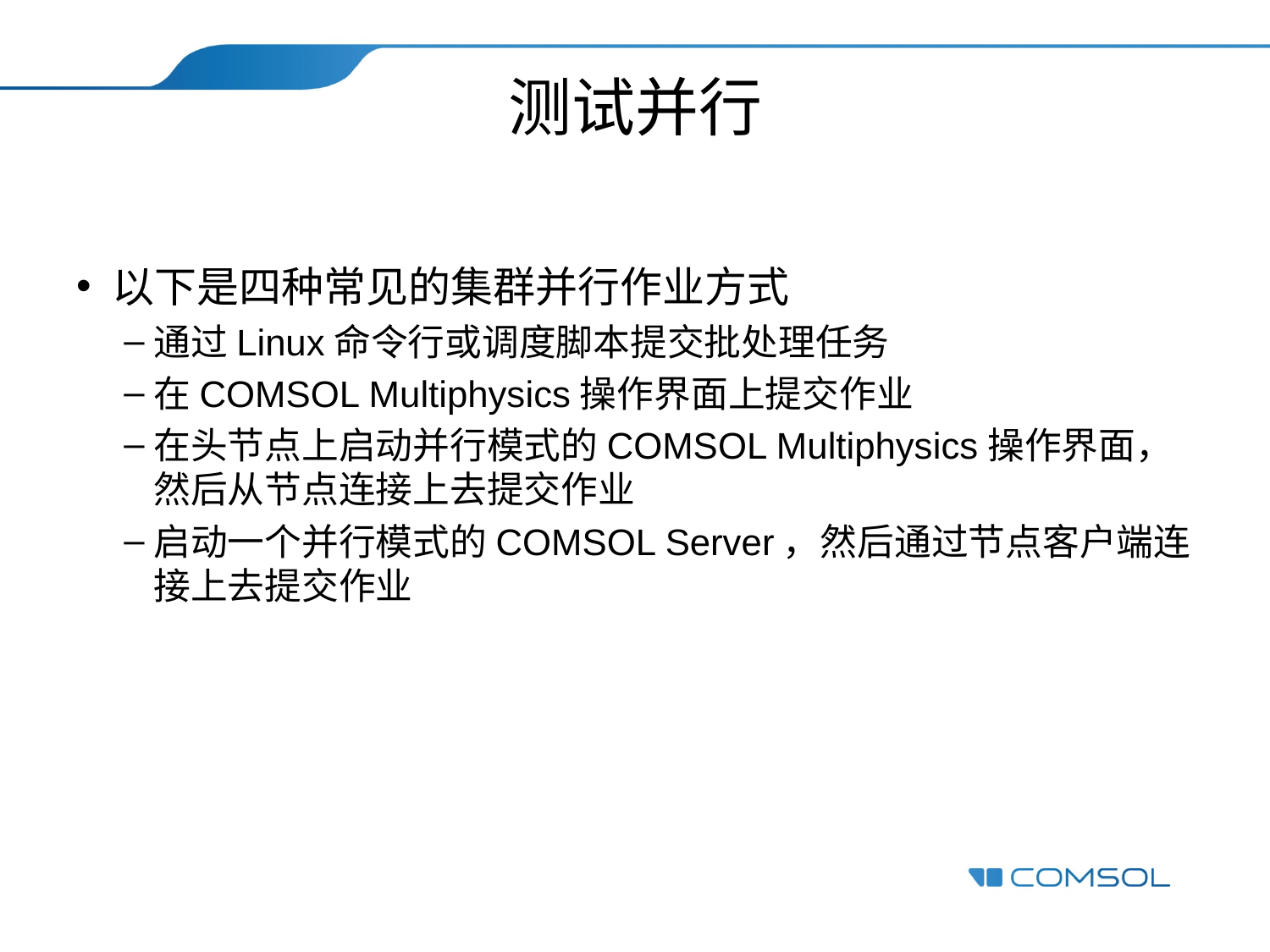

# 测试并行
以下是四种常见的集群并行作业方式
通过Linux命令行或调度脚本提交批处理任务
在COMSOL Multiphysics操作界面上提交作业
在头节点上启动并行模式的COMSOL Multiphysics操作界面，然后从节点连接上去提交作业
启动一个并行模式的COMSOL Server，然后通过节点客户端连接上去提交作业